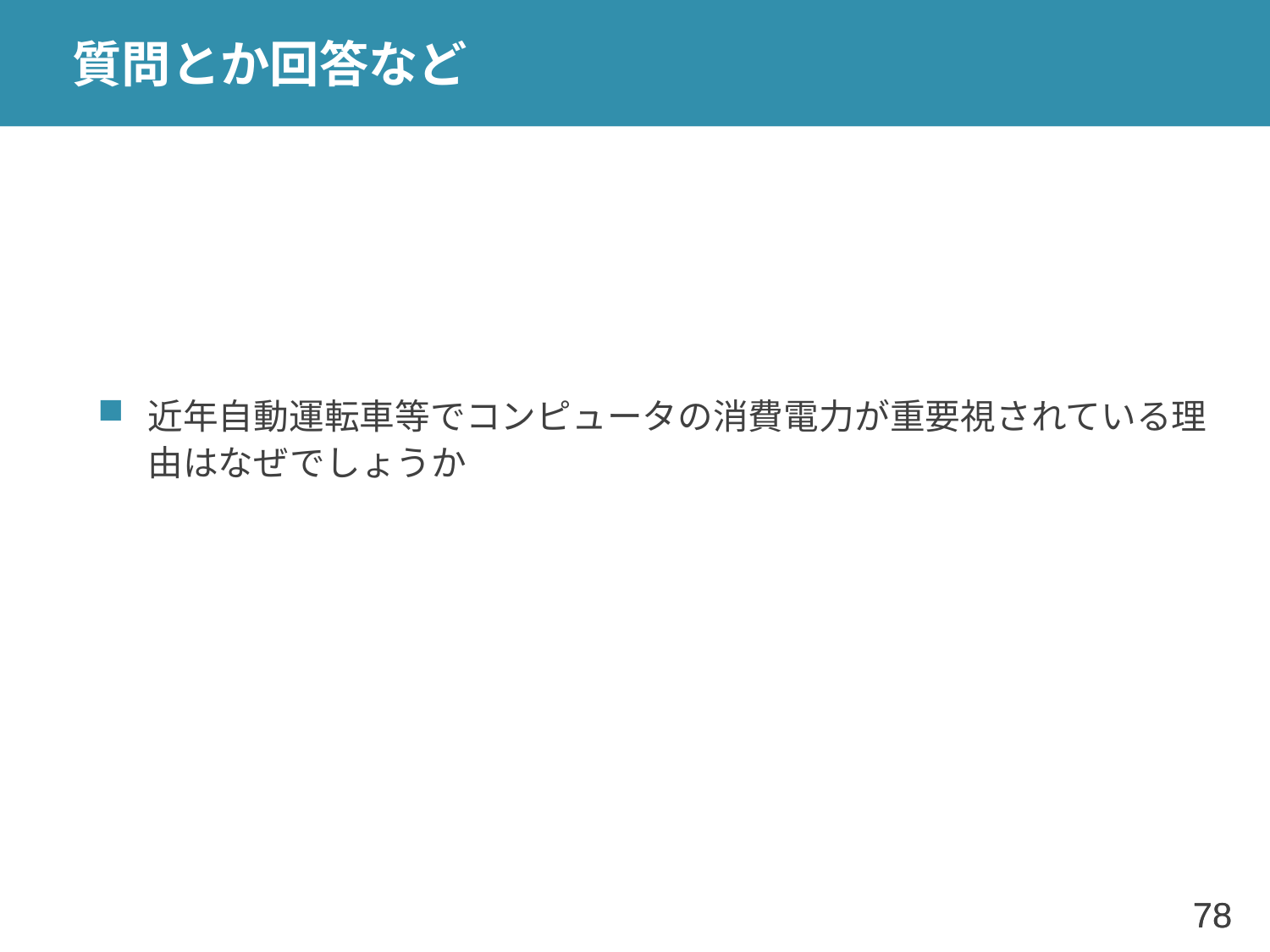

# 質問とか回答など
近年自動運転車等でコンピュータの消費電力が重要視されている理由はなぜでしょうか